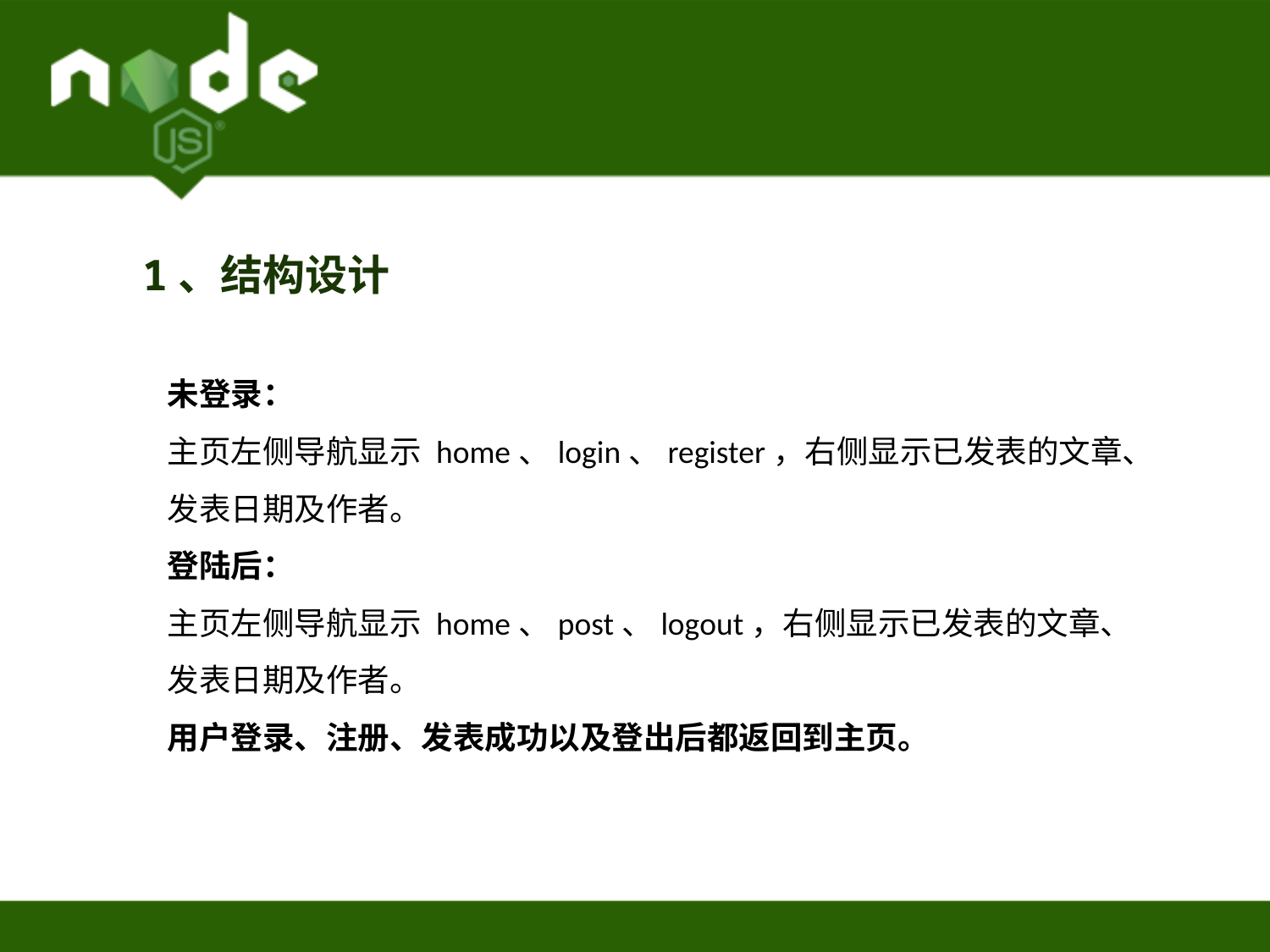

1、结构设计
未登录：
主页左侧导航显示 home、login、register，右侧显示已发表的文章、发表日期及作者。
登陆后：
主页左侧导航显示 home、post、logout，右侧显示已发表的文章、发表日期及作者。
用户登录、注册、发表成功以及登出后都返回到主页。